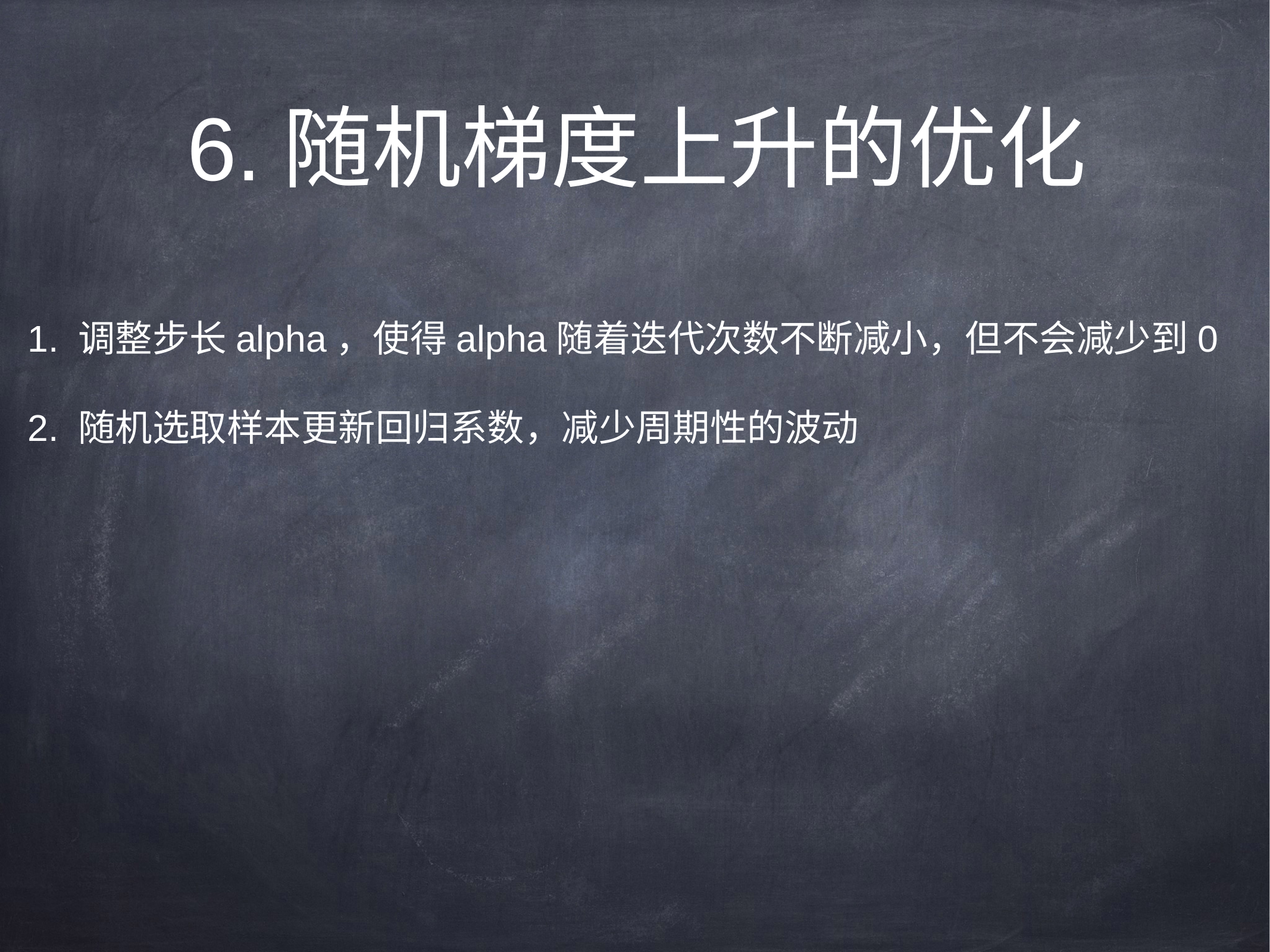

# 6.随机梯度上升的优化
调整步长alpha，使得alpha随着迭代次数不断减小，但不会减少到0

随机选取样本更新回归系数，减少周期性的波动